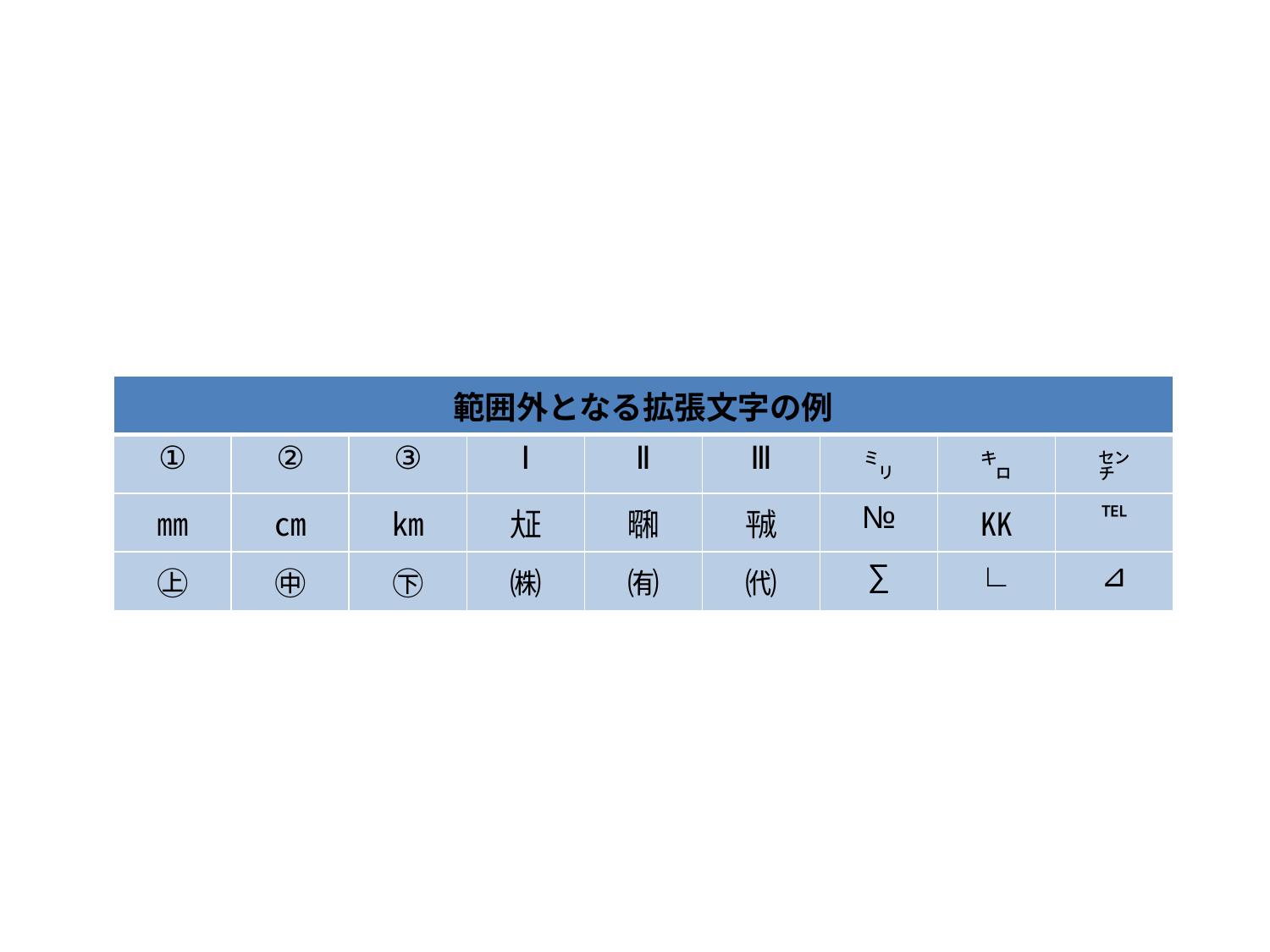

| 範囲外となる拡張文字の例 |  |  |  |  |  |  |  |  |
| --- | --- | --- | --- | --- | --- | --- | --- | --- |
| ① | ② | ③ | Ⅰ | Ⅱ | Ⅲ | ㍉ | ㌔ | ㌢ |
| ㎜ | ㎝ | ㎞ | ㍽ | ㍼ | ㍻ | № | ㏍ | ℡ |
| ㊤ | ㊥ | ㊦ | ㈱ | ㈲ | ㈹ | ∑ | ∟ | ⊿ |